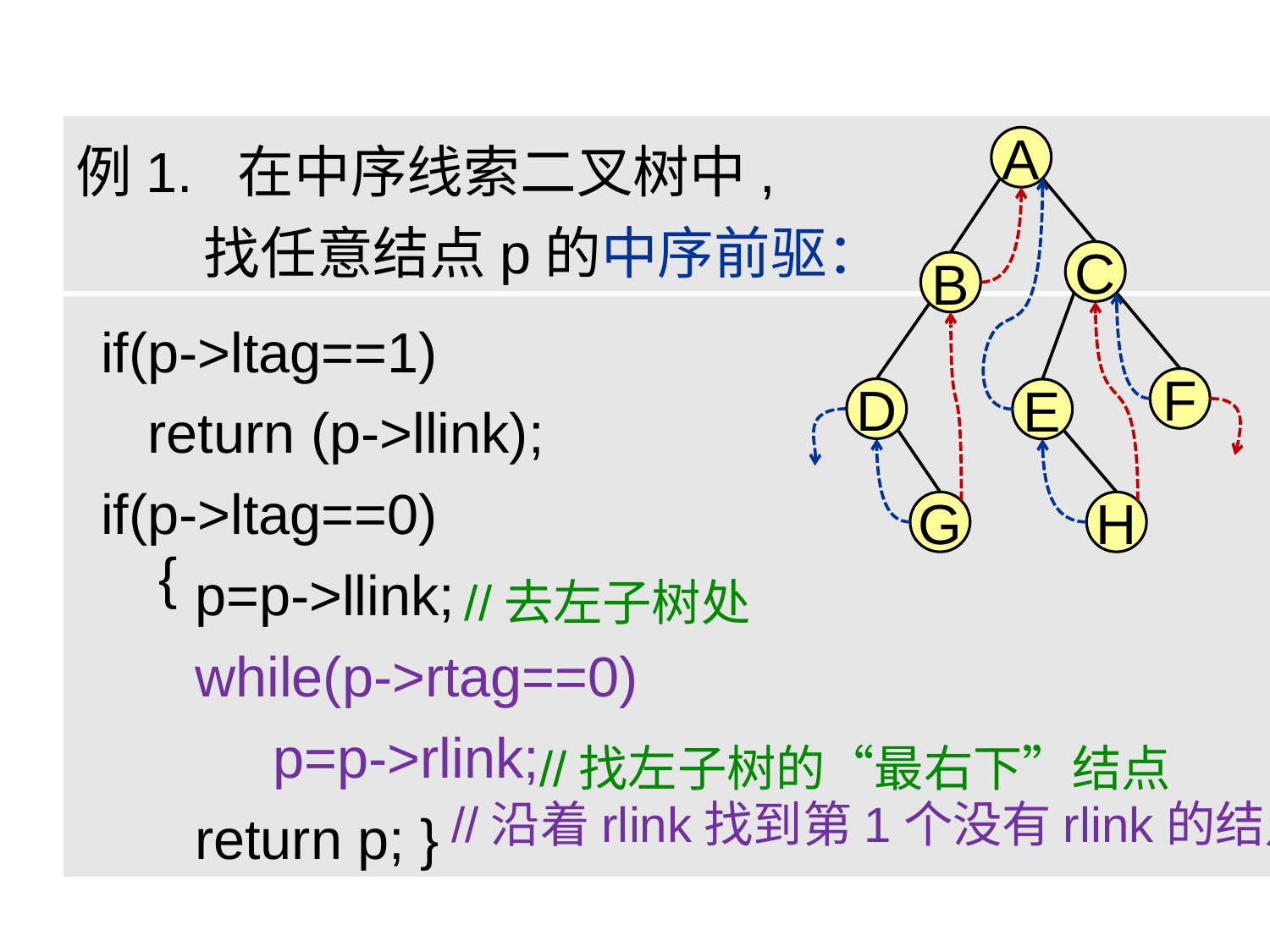

例1.  在中序线索二叉树中,
         找任意结点p的中序前驱：
A
C
B
if(p->ltag==1)
   return (p->llink);
if(p->ltag==0)
      p=p->llink;
      while(p->rtag==0)
           p=p->rlink;
      return p; }
F
D
E
G
H
{
//去左子树处
//找左子树的“最右下”结点
//沿着rlink找到第1个没有rlink的结点